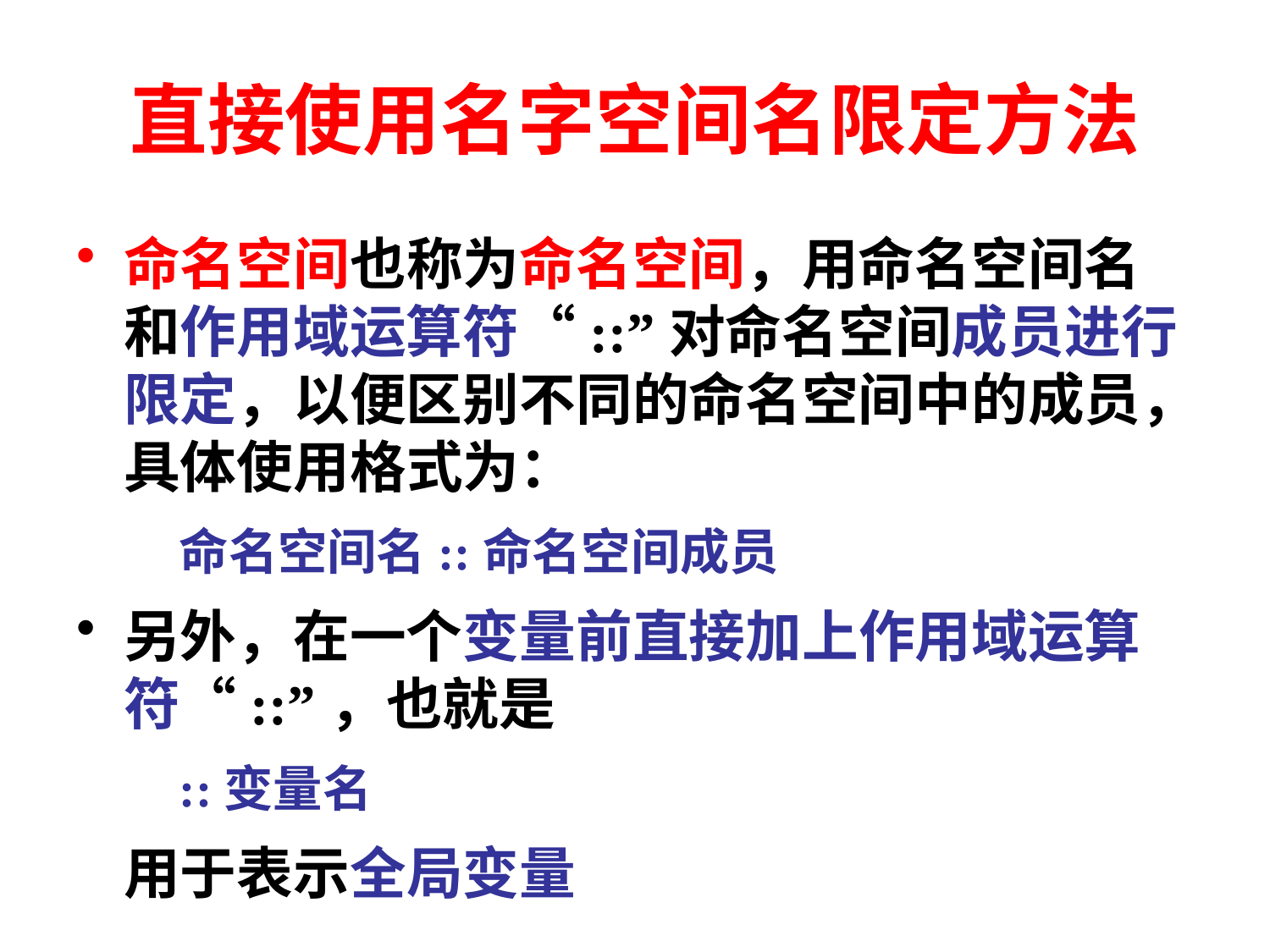

# 直接使用名字空间名限定方法
命名空间也称为命名空间，用命名空间名和作用域运算符“::”对命名空间成员进行限定，以便区别不同的命名空间中的成员，具体使用格式为：
	命名空间名::命名空间成员
另外，在一个变量前直接加上作用域运算符“::”，也就是
	::变量名
	用于表示全局变量